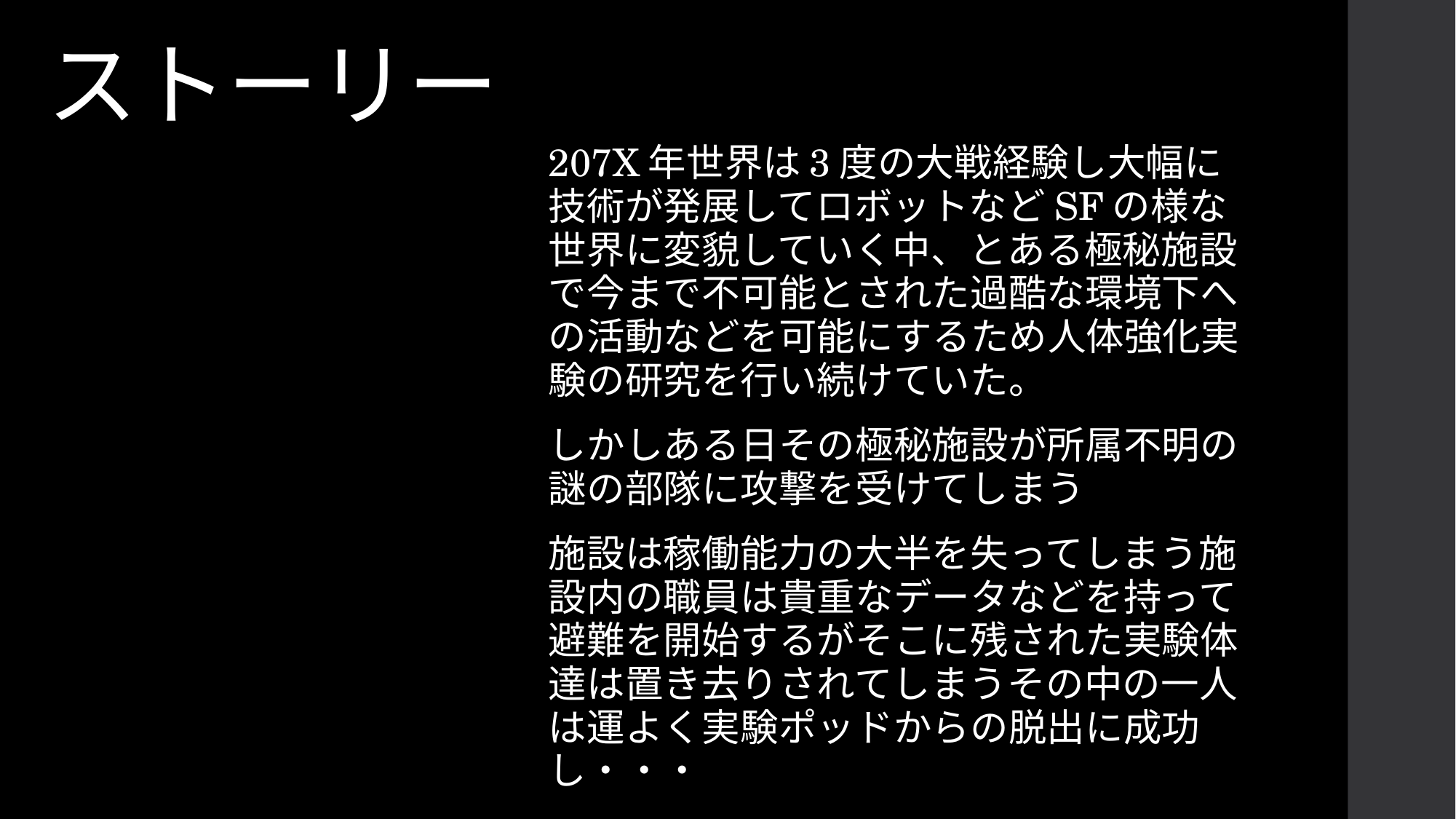

# ストーリー

207X年世界は3度の大戦経験し大幅に技術が発展してロボットなどSFの様な世界に変貌していく中、とある極秘施設で今まで不可能とされた過酷な環境下への活動などを可能にするため人体強化実験の研究を行い続けていた。
しかしある日その極秘施設が所属不明の謎の部隊に攻撃を受けてしまう
施設は稼働能力の大半を失ってしまう施設内の職員は貴重なデータなどを持って避難を開始するがそこに残された実験体達は置き去りされてしまうその中の一人は運よく実験ポッドからの脱出に成功し・・・